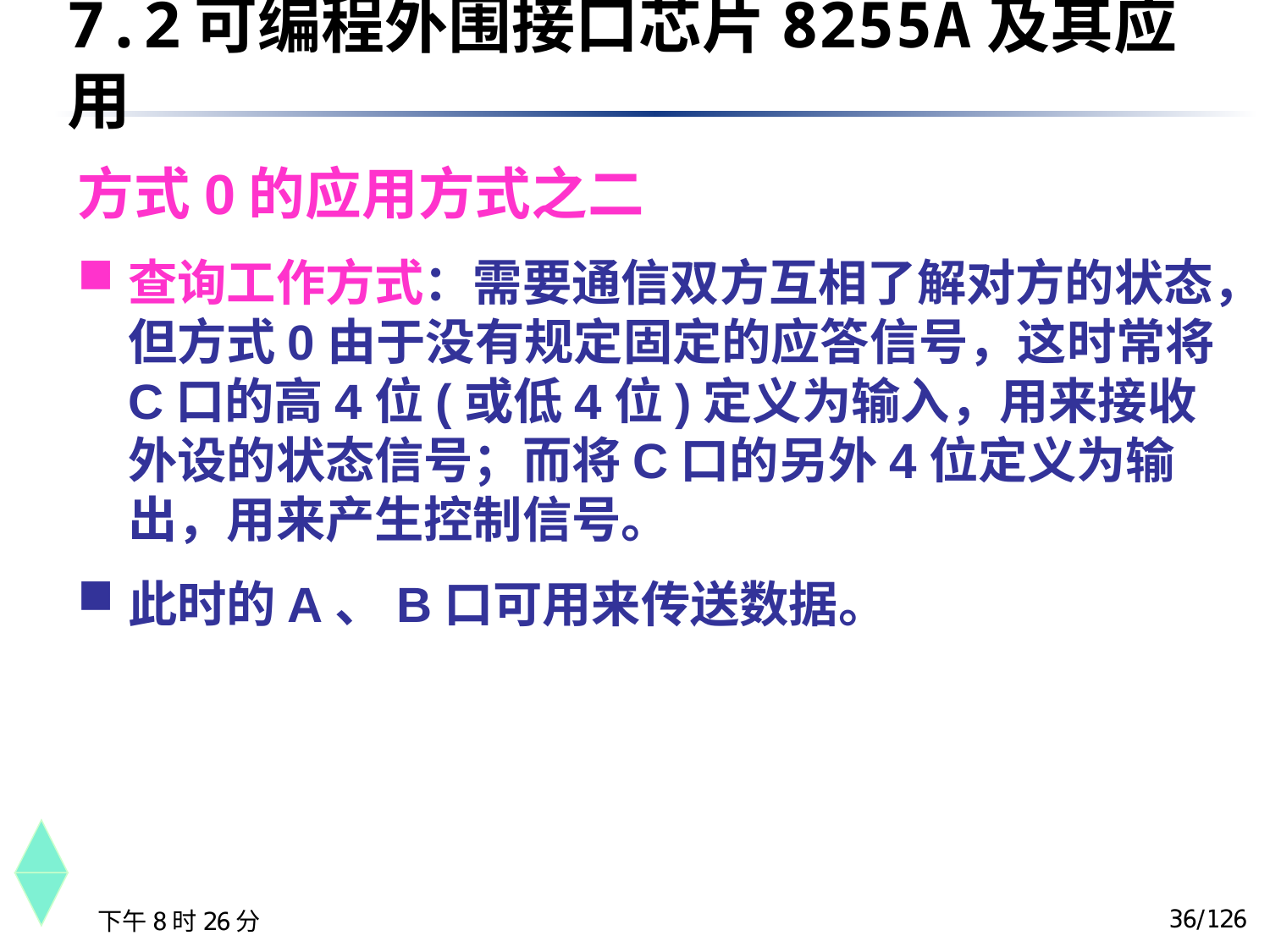

7.2	可编程外围接口芯片8255A及其应用
方式0的应用方式之二
查询工作方式：需要通信双方互相了解对方的状态，但方式0由于没有规定固定的应答信号，这时常将C口的高4位(或低4位)定义为输入，用来接收外设的状态信号；而将C口的另外4位定义为输出，用来产生控制信号。
此时的A、B口可用来传送数据。
36/126
下午8时26分